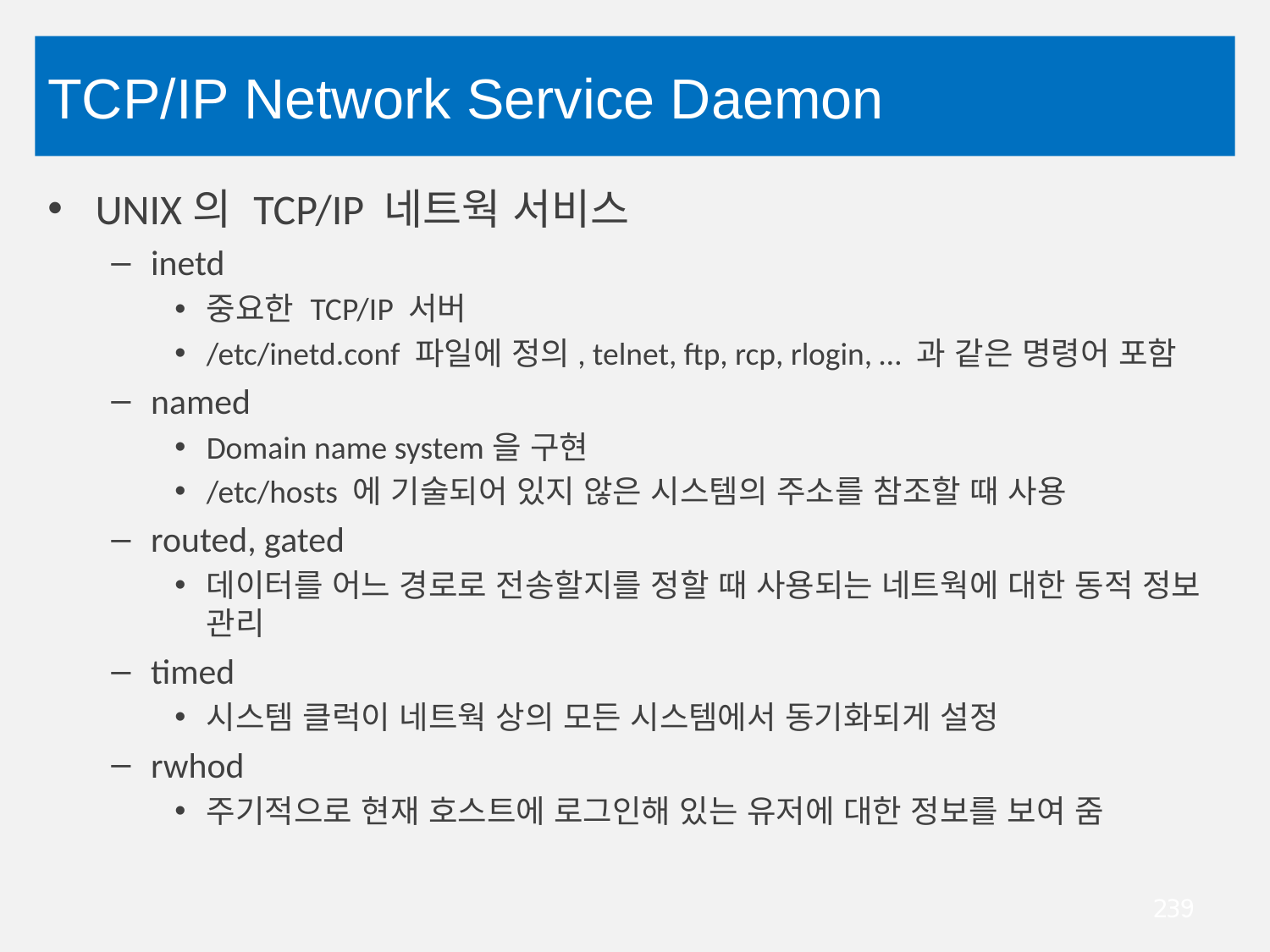

# TCP/IP Network Service Daemon
UNIX의 TCP/IP 네트웍 서비스
inetd
중요한 TCP/IP 서버
/etc/inetd.conf 파일에 정의, telnet, ftp, rcp, rlogin, … 과 같은 명령어 포함
named
Domain name system을 구현
/etc/hosts 에 기술되어 있지 않은 시스템의 주소를 참조할 때 사용
routed, gated
데이터를 어느 경로로 전송할지를 정할 때 사용되는 네트웍에 대한 동적 정보 관리
timed
시스템 클럭이 네트웍 상의 모든 시스템에서 동기화되게 설정
rwhod
주기적으로 현재 호스트에 로그인해 있는 유저에 대한 정보를 보여 줌
239